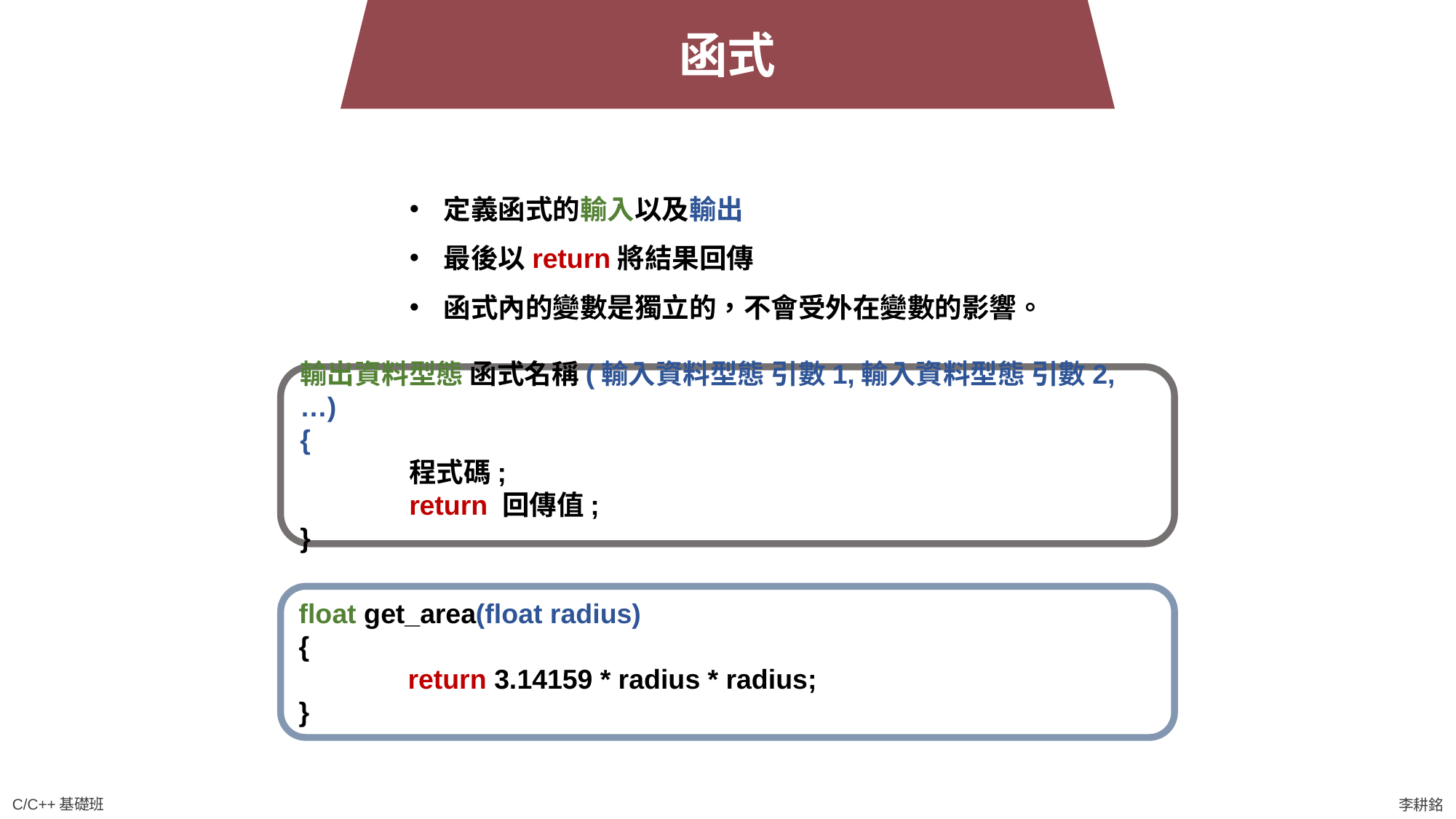

函式
定義函式的輸入以及輸出
最後以return將結果回傳
函式內的變數是獨立的，不會受外在變數的影響。
輸出資料型態 函式名稱(輸入資料型態 引數1,輸入資料型態 引數2, …)
{
	程式碼;
	return 回傳值;
}
float get_area(float radius)
{
	return 3.14159 * radius * radius;
}
C/C++基礎班
李耕銘